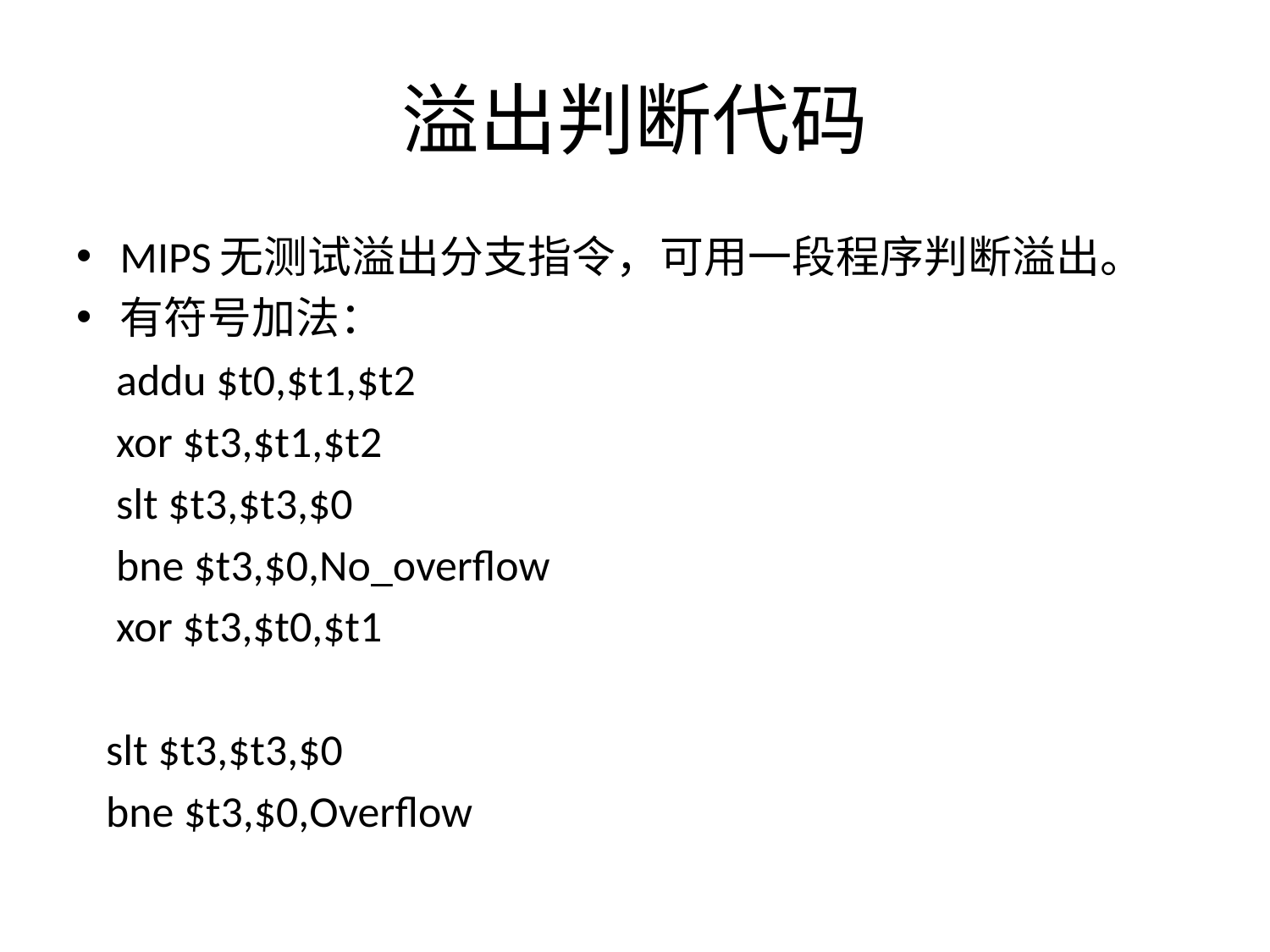

# 溢出判断代码
MIPS无测试溢出分支指令，可用一段程序判断溢出。
有符号加法：
    addu $t0,$t1,$t2
    xor $t3,$t1,$t2
    slt $t3,$t3,$0
    bne $t3,$0,No_overflow
    xor $t3,$t0,$t1

   slt $t3,$t3,$0
   bne $t3,$0,Overflow